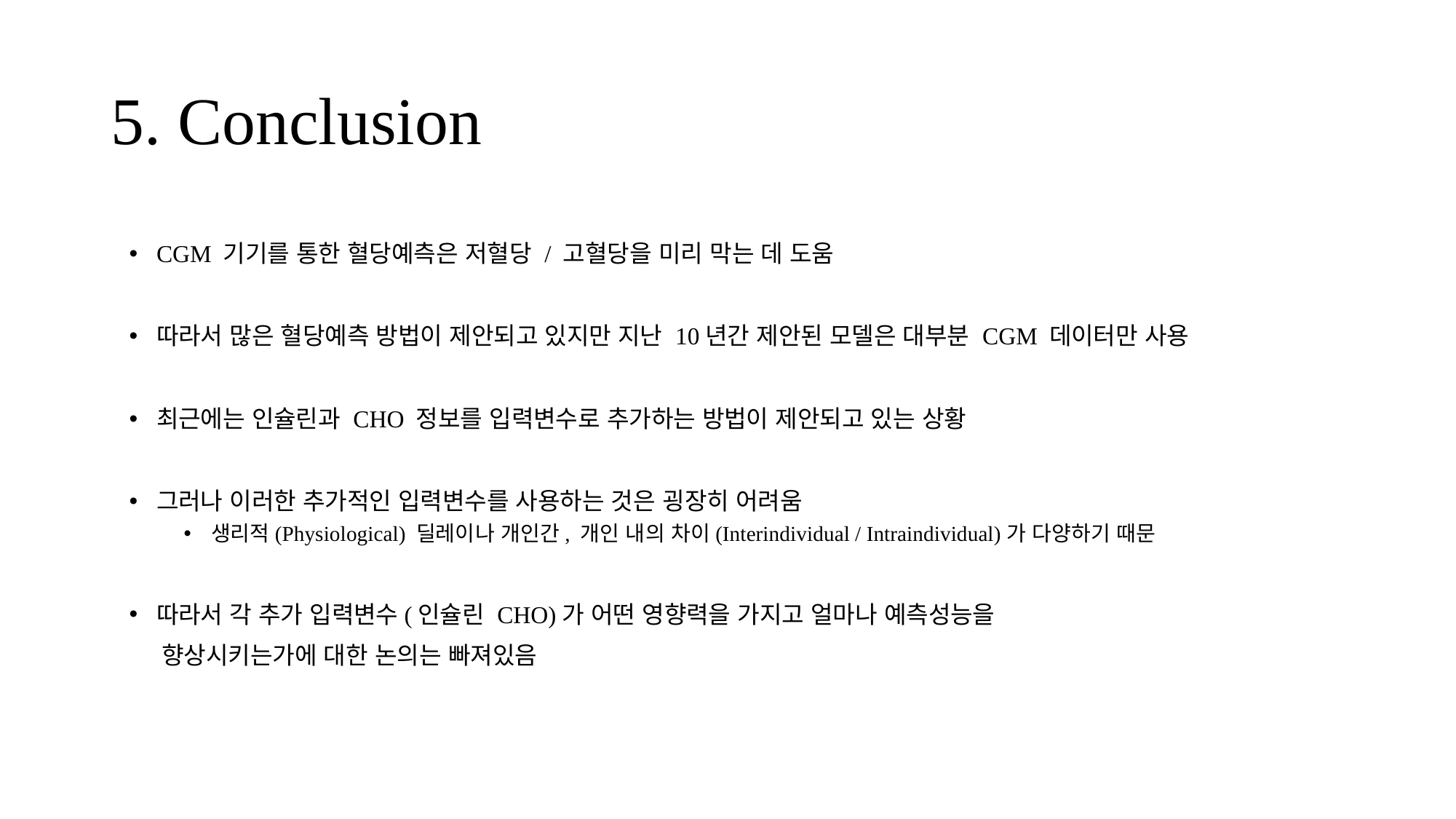

# 5. Conclusion
CGM 기기를 통한 혈당예측은 저혈당 / 고혈당을 미리 막는 데 도움

따라서 많은 혈당예측 방법이 제안되고 있지만 지난 10년간 제안된 모델은 대부분 CGM 데이터만 사용

최근에는 인슐린과 CHO 정보를 입력변수로 추가하는 방법이 제안되고 있는 상황

그러나 이러한 추가적인 입력변수를 사용하는 것은 굉장히 어려움
생리적(Physiological) 딜레이나 개인간, 개인 내의 차이(Interindividual / Intraindividual)가 다양하기 때문

따라서 각 추가 입력변수(인슐린 CHO)가 어떤 영향력을 가지고 얼마나 예측성능을
    향상시키는가에 대한 논의는 빠져있음